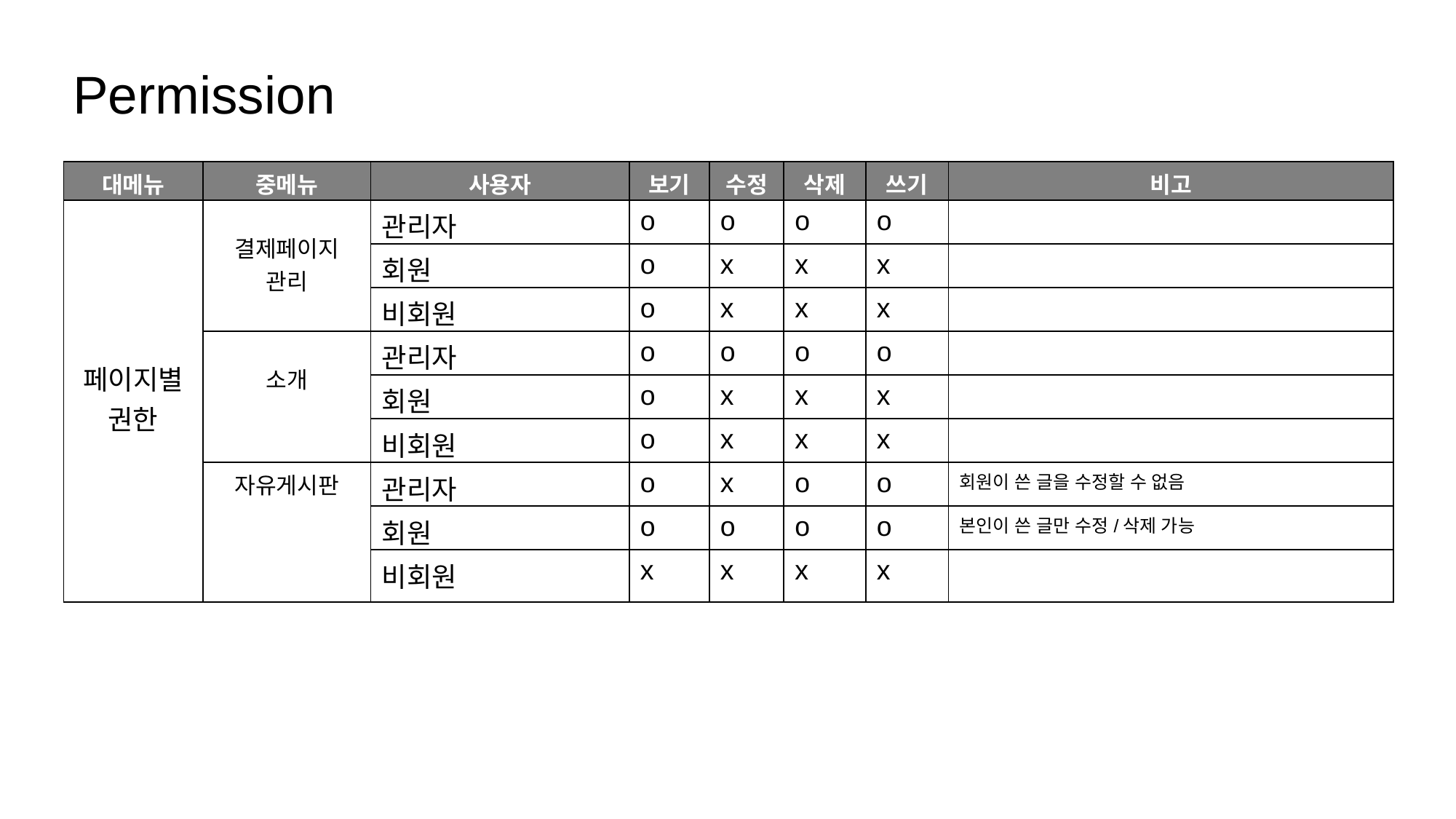

Permission
| 대메뉴 | 중메뉴 | 사용자 | 보기 | 수정 | 삭제 | 쓰기 | 비고 |
| --- | --- | --- | --- | --- | --- | --- | --- |
| 페이지별 권한 | 결제페이지 관리 | 관리자 | o | o | o | o |  |
|  |  | 회원 | o | x | x | x |  |
|  |  | 비회원 | o | x | x | x |  |
|  | 소개 | 관리자 | o | o | o | o |  |
|  |  | 회원 | o | x | x | x |  |
|  |  | 비회원 | o | x | x | x |  |
|  | 자유게시판 | 관리자 | o | x | o | o | 회원이 쓴 글을 수정할 수 없음 |
|  |  | 회원 | o | o | o | o | 본인이 쓴 글만 수정/삭제 가능 |
|  |  | 비회원 | x | x | x | x |  |